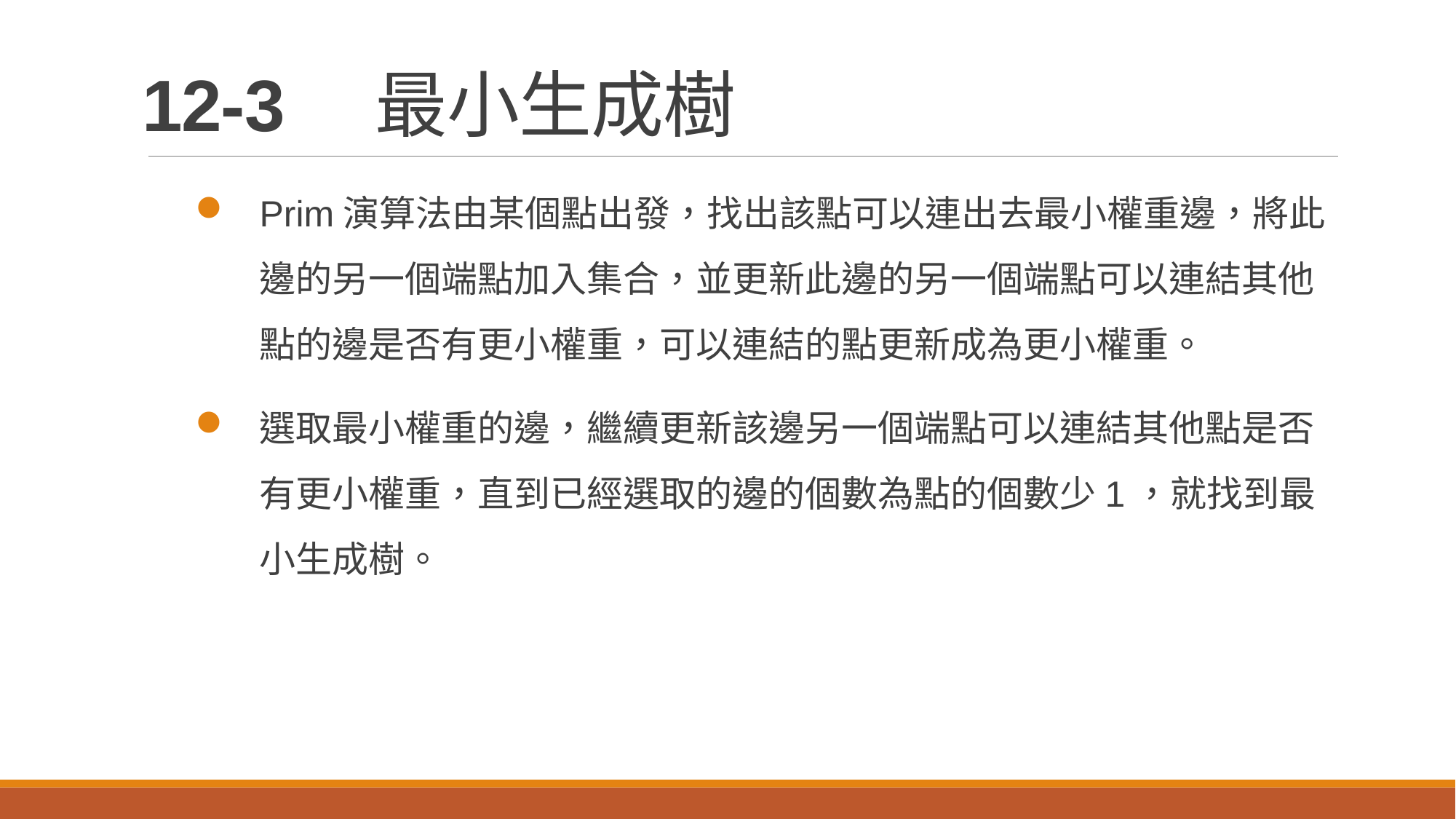

# 12-3　最小生成樹
Prim演算法由某個點出發，找出該點可以連出去最小權重邊，將此邊的另一個端點加入集合，並更新此邊的另一個端點可以連結其他點的邊是否有更小權重，可以連結的點更新成為更小權重。
選取最小權重的邊，繼續更新該邊另一個端點可以連結其他點是否有更小權重，直到已經選取的邊的個數為點的個數少1，就找到最小生成樹。